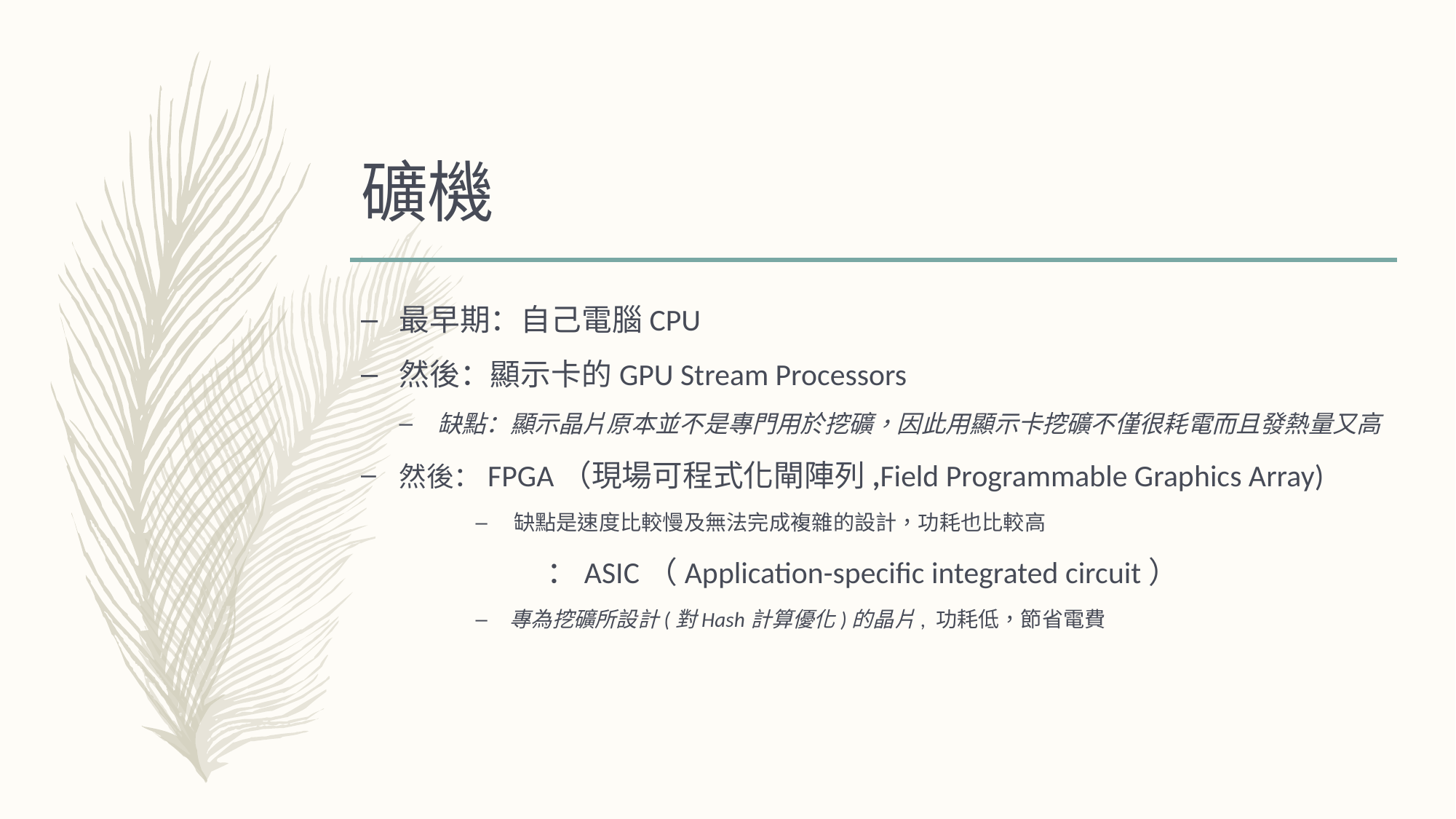

# 礦機
最早期：自己電腦CPU
然後：顯示卡的GPU Stream Processors
缺點：顯示晶片原本並不是專門用於挖礦，因此用顯示卡挖礦不僅很耗電而且發熱量又高
然後：FPGA（現場可程式化閘陣列,Field Programmable Graphics Array)
缺點是速度比較慢及無法完成複雜的設計，功耗也比較高
	：ASIC（Application-specific integrated circuit）
專為挖礦所設計(對Hash計算優化)的晶片, 功耗低，節省電費